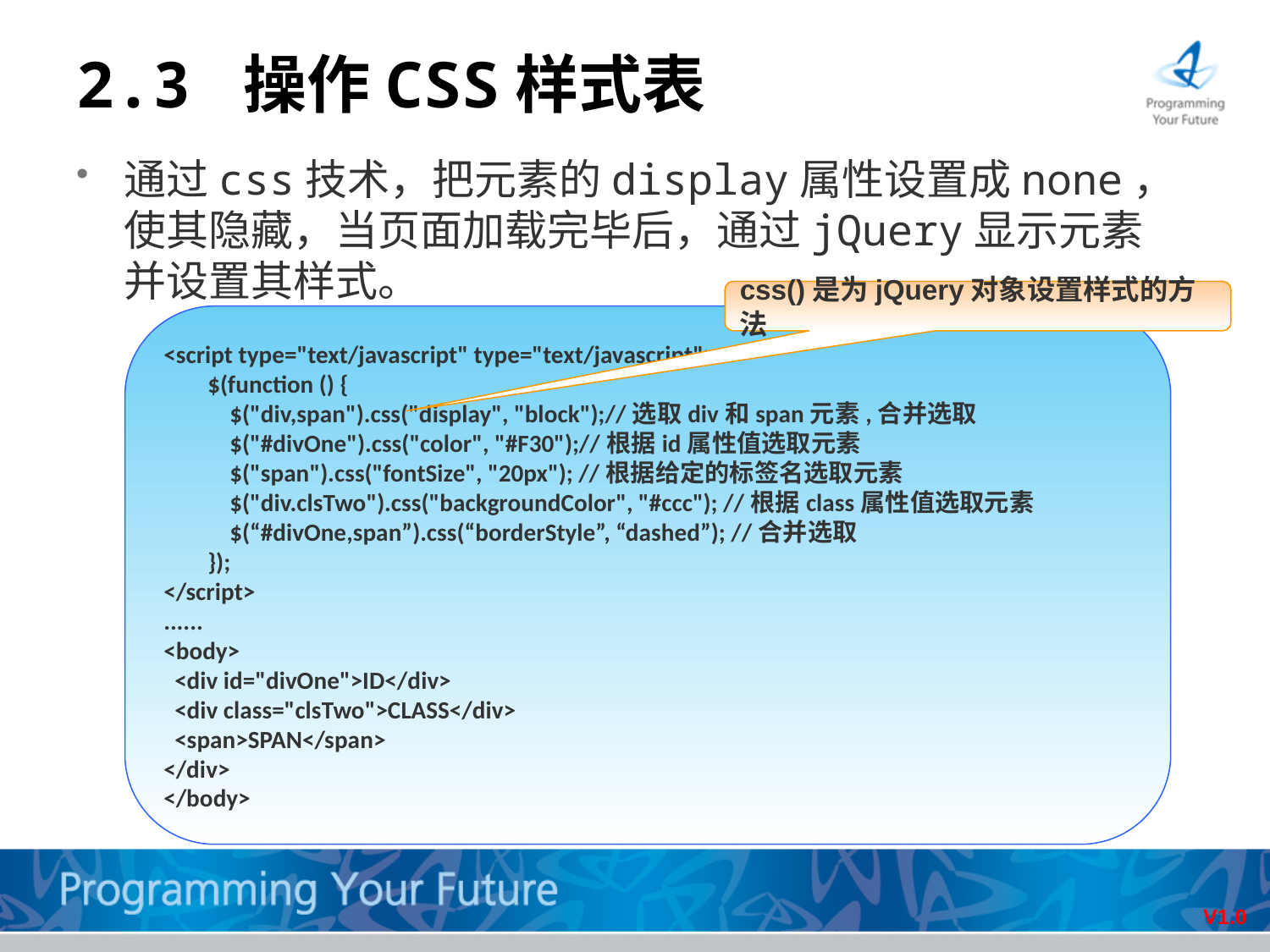

# 2.3 操作CSS样式表
通过css技术，把元素的display属性设置成none，使其隐藏，当页面加载完毕后，通过jQuery显示元素并设置其样式。

css()是为jQuery对象设置样式的方法
<script type="text/javascript" type="text/javascript">
        $(function () {
            $("div,span").css("display", "block");//选取div和span元素,合并选取
            $("#divOne").css("color", "#F30");//根据id属性值选取元素
            $("span").css("fontSize", "20px"); //根据给定的标签名选取元素
            $("div.clsTwo").css("backgroundColor", "#ccc"); //根据class属性值选取元素
            $(“#divOne,span”).css(“borderStyle”, “dashed”); //合并选取
        });
</script>
......
<body>
  <div id="divOne">ID</div>
  <div class="clsTwo">CLASS</div>
  <span>SPAN</span>
</div>
</body>